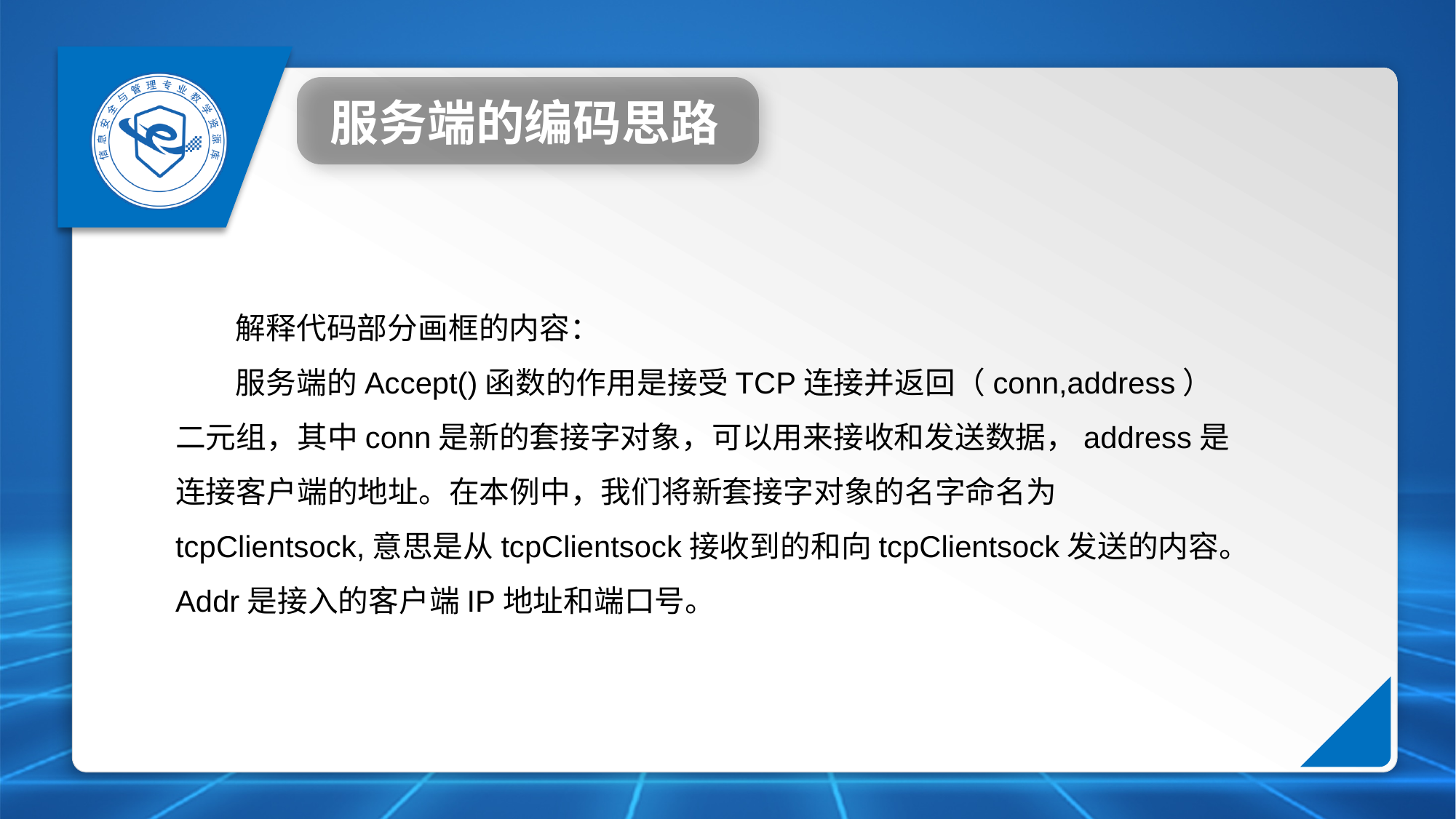

服务端的编码思路
解释代码部分画框的内容：
服务端的Accept()函数的作用是接受TCP连接并返回（conn,address）二元组，其中conn是新的套接字对象，可以用来接收和发送数据，address是连接客户端的地址。在本例中，我们将新套接字对象的名字命名为tcpClientsock,意思是从tcpClientsock接收到的和向tcpClientsock发送的内容。Addr是接入的客户端IP地址和端口号。